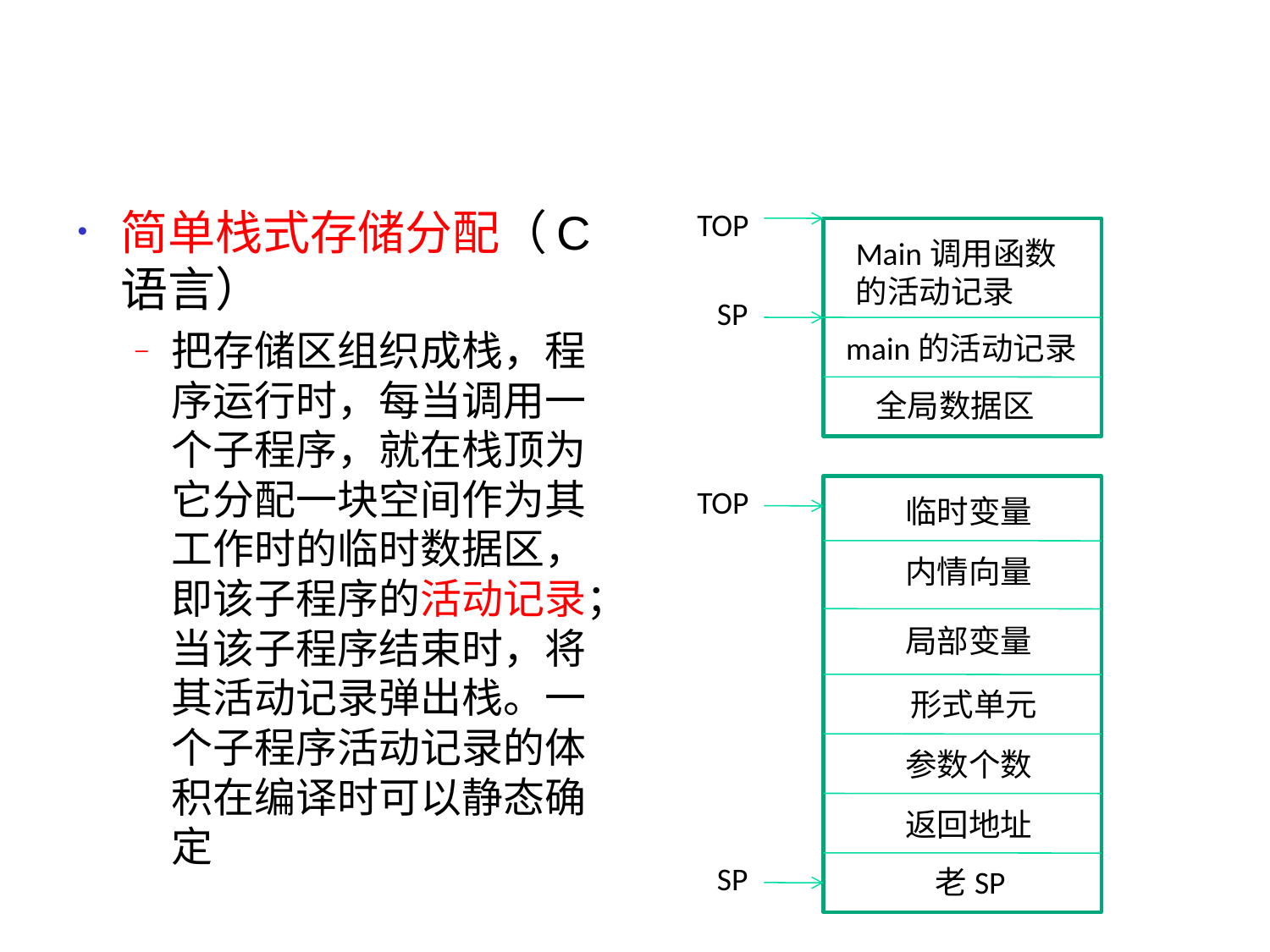

简单栈式存储分配（C语言）
把存储区组织成栈，程序运行时，每当调用一个子程序，就在栈顶为它分配一块空间作为其工作时的临时数据区，即该子程序的活动记录；当该子程序结束时，将其活动记录弹出栈。一个子程序活动记录的体积在编译时可以静态确定
TOP

Main调用函数的活动记录
SP
main的活动记录
全局数据区
TOP

临时变量
内情向量
局部变量
形式单元
参数个数
返回地址
SP
老SP
27